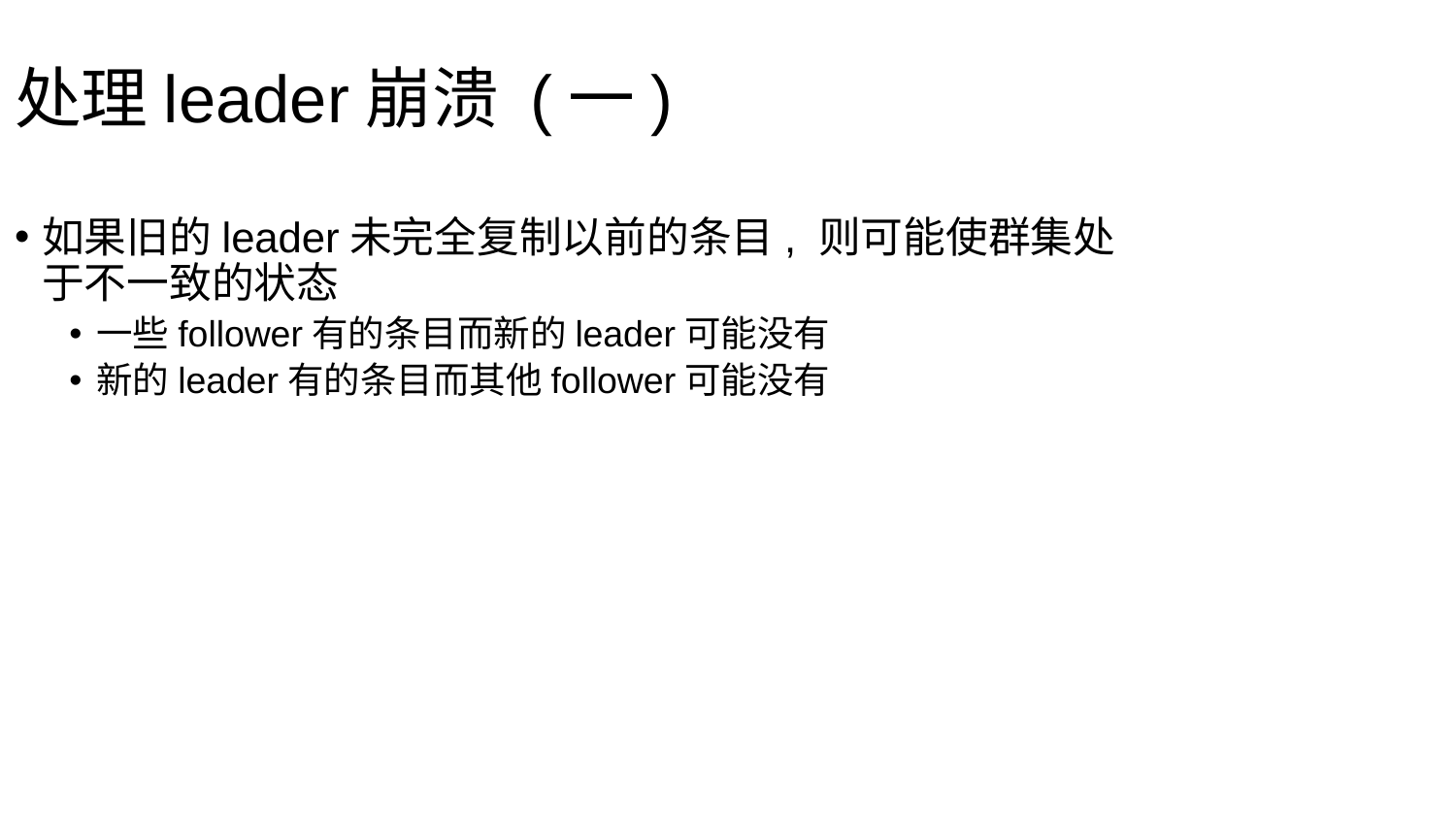

处理leader崩溃 (一)
如果旧的leader未完全复制以前的条目, 则可能使群集处于不一致的状态
一些follower有的条目而新的leader可能没有
新的leader有的条目而其他follower可能没有